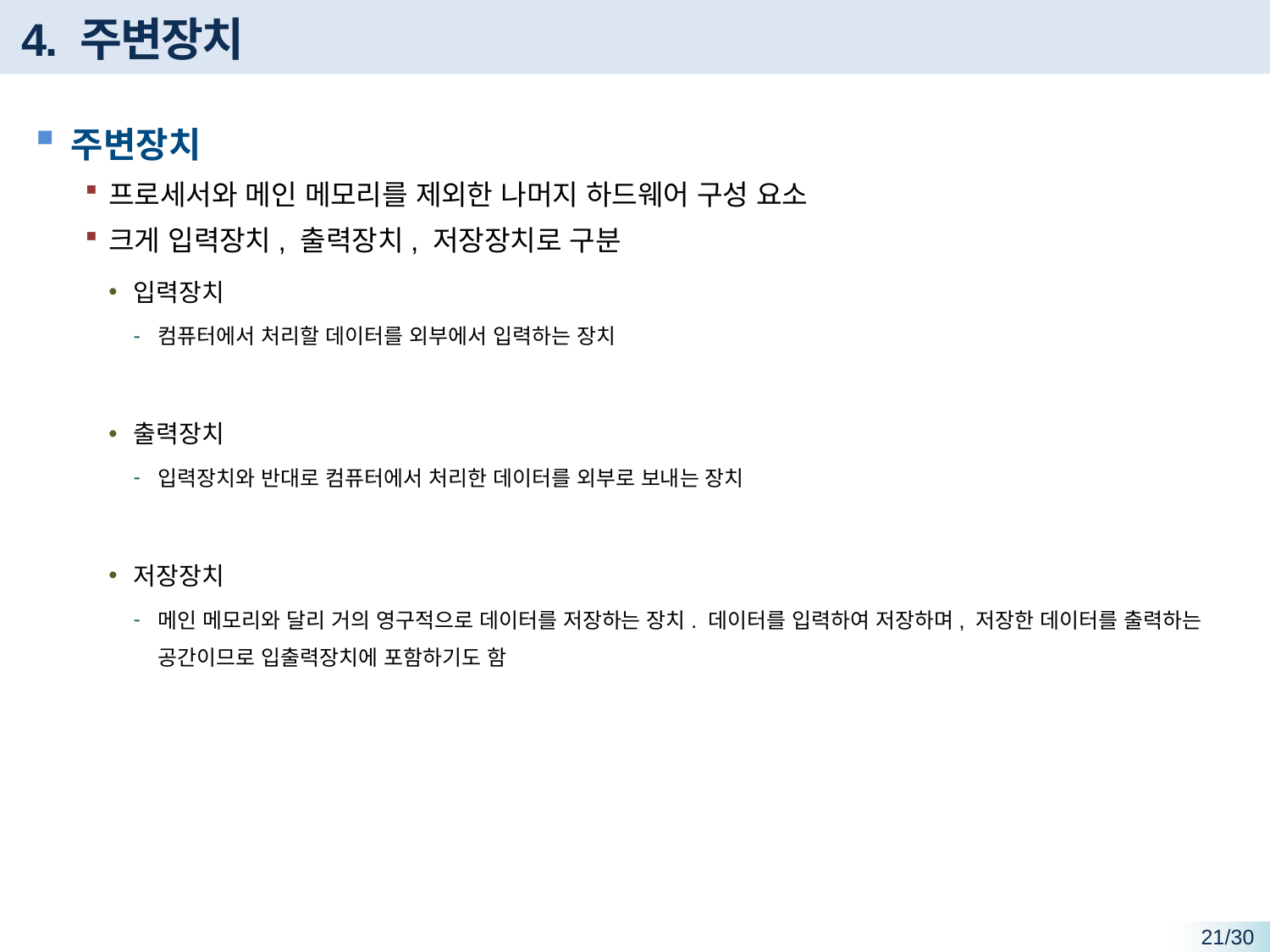

# 4. 주변장치
주변장치
프로세서와 메인 메모리를 제외한 나머지 하드웨어 구성 요소
크게 입력장치, 출력장치, 저장장치로 구분
입력장치
컴퓨터에서 처리할 데이터를 외부에서 입력하는 장치

출력장치
입력장치와 반대로 컴퓨터에서 처리한 데이터를 외부로 보내는 장치

저장장치
메인 메모리와 달리 거의 영구적으로 데이터를 저장하는 장치. 데이터를 입력하여 저장하며, 저장한 데이터를 출력하는 공간이므로 입출력장치에 포함하기도 함